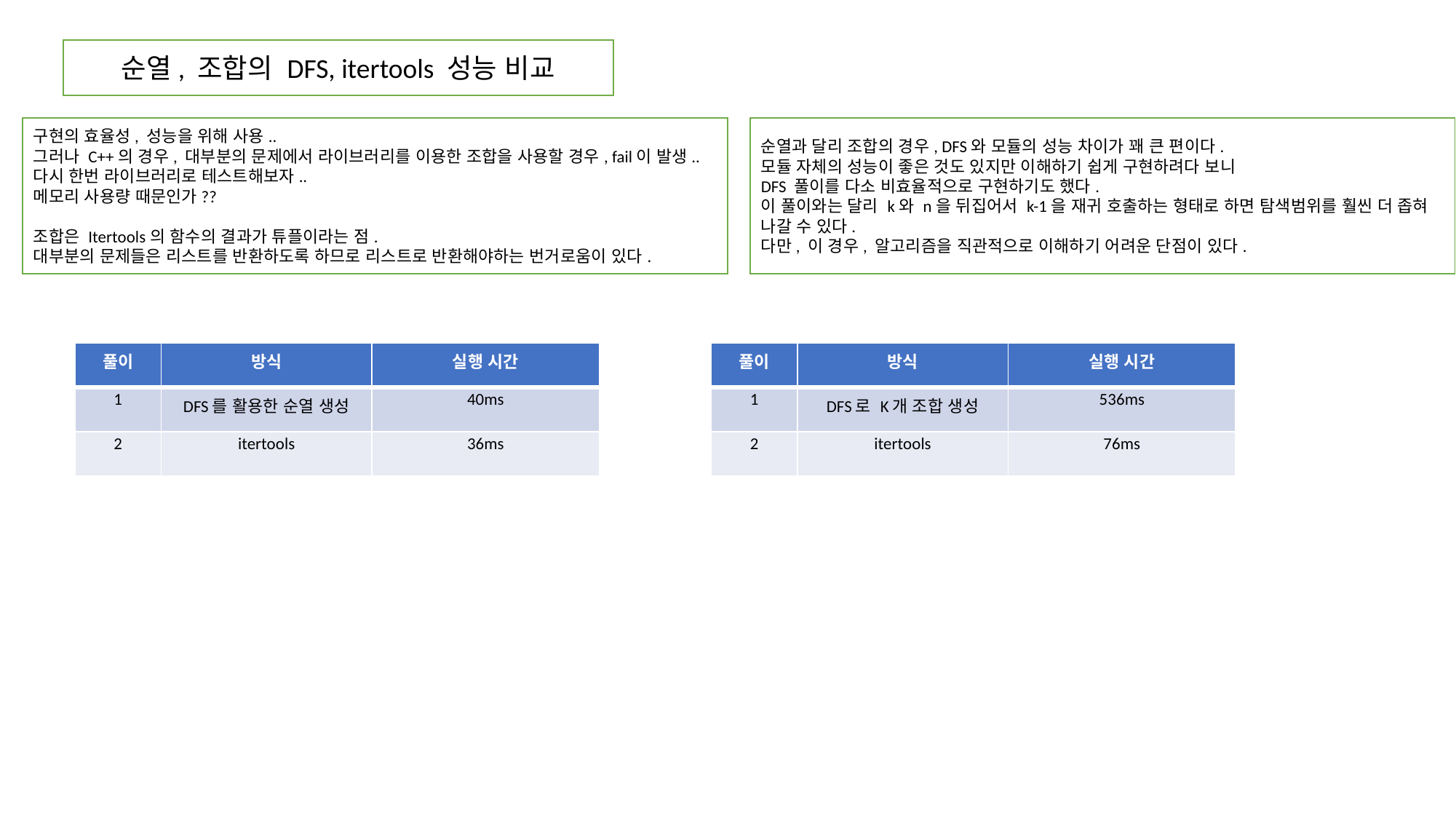

순열, 조합의 DFS, itertools 성능 비교
구현의 효율성, 성능을 위해 사용..
그러나 C++의 경우, 대부분의 문제에서 라이브러리를 이용한 조합을 사용할 경우, fail이 발생..
다시 한번 라이브러리로 테스트해보자..
메모리 사용량 때문인가??

조합은 Itertools의 함수의 결과가 튜플이라는 점.
대부분의 문제들은 리스트를 반환하도록 하므로 리스트로 반환해야하는 번거로움이 있다.
순열과 달리 조합의 경우, DFS와 모듈의 성능 차이가 꽤 큰 편이다.
모듈 자체의 성능이 좋은 것도 있지만 이해하기 쉽게 구현하려다 보니
DFS 풀이를 다소 비효율적으로 구현하기도 했다.
이 풀이와는 달리 k와 n을 뒤집어서 k-1을 재귀 호출하는 형태로 하면 탐색범위를 훨씬 더 좁혀 나갈 수 있다.
다만, 이 경우, 알고리즘을 직관적으로 이해하기 어려운 단점이 있다.
| 풀이 | 방식 | 실행 시간 |
| --- | --- | --- |
| 1 | DFS를 활용한 순열 생성 | 40ms |
| 2 | itertools | 36ms |
| 풀이 | 방식 | 실행 시간 |
| --- | --- | --- |
| 1 | DFS로 K개 조합 생성 | 536ms |
| 2 | itertools | 76ms |